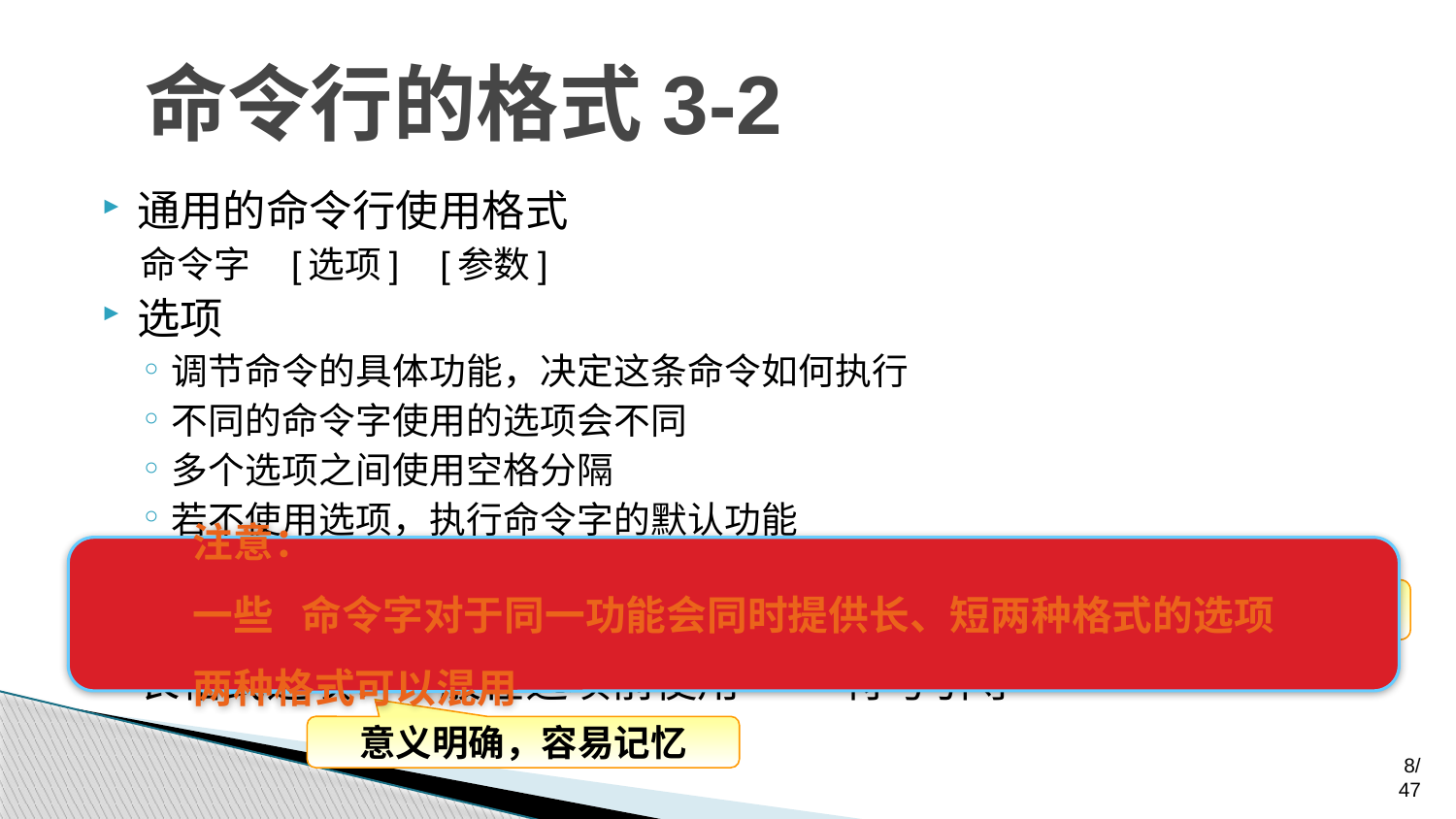

# 命令行的格式3-2
通用的命令行使用格式
命令字    [选项]    [参数]
选项
调节命令的具体功能，决定这条命令如何执行
不同的命令字使用的选项会不同
多个选项之间使用空格分隔
若不使用选项，执行命令字的默认功能
短格式选项：一般在选项前使用“-”符号引导
多个单字符选项可以组合在一起使用
长格式选项：一般在选项前使用“--”符号引导

注意：
一些   命令字对于同一功能会同时提供长、短两种格式的选项
两种格式可以混用
结构简单、输入快捷
意义明确，容易记忆
8/47